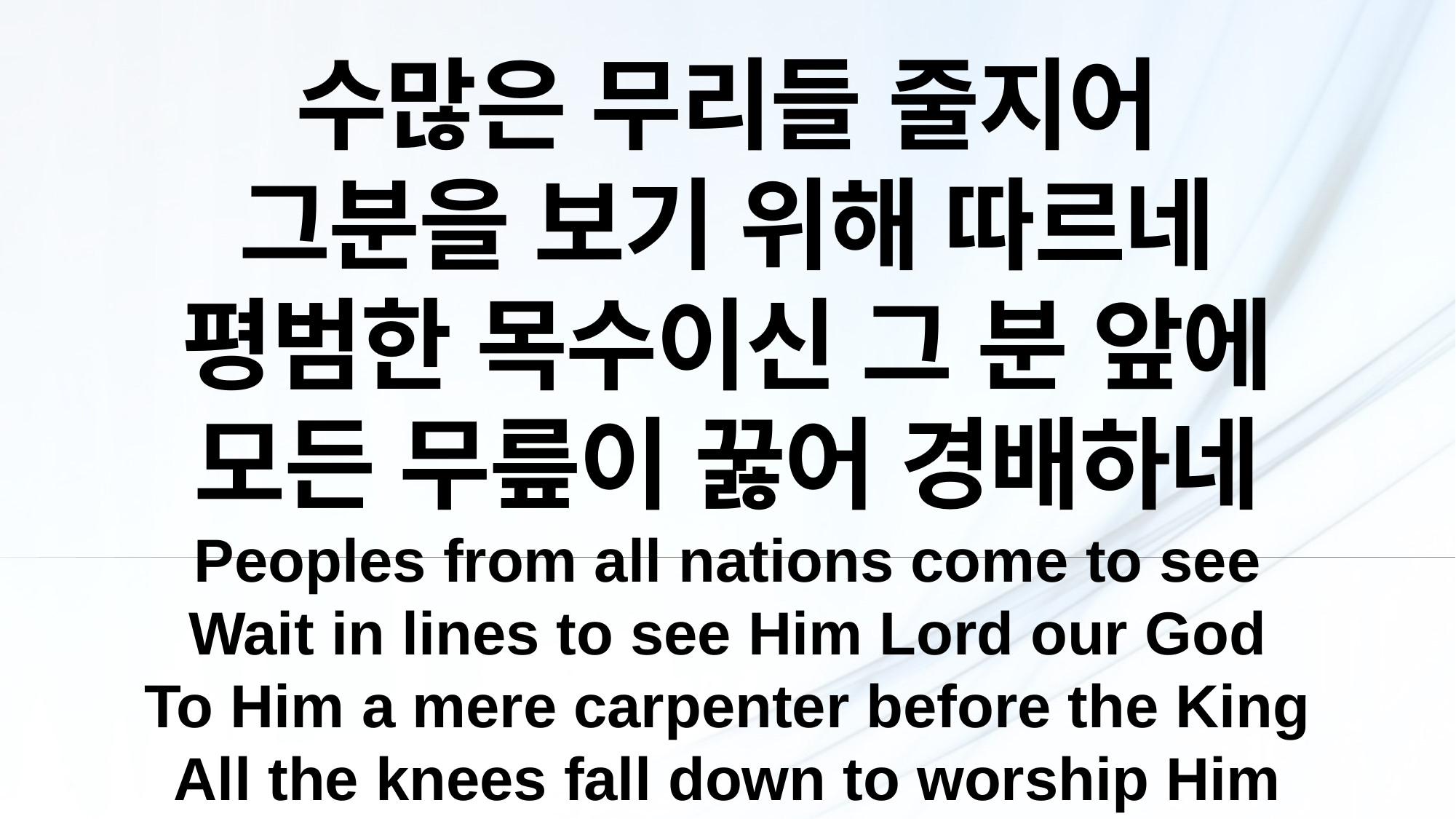

# 수많은 무리들 줄지어 그분을 보기 위해 따르네 평범한 목수이신 그 분 앞에 모든 무릎이 꿇어 경배하네 Peoples from all nations come to see Wait in lines to see Him Lord our God To Him a mere carpenter before the King All the knees fall down to worship Him